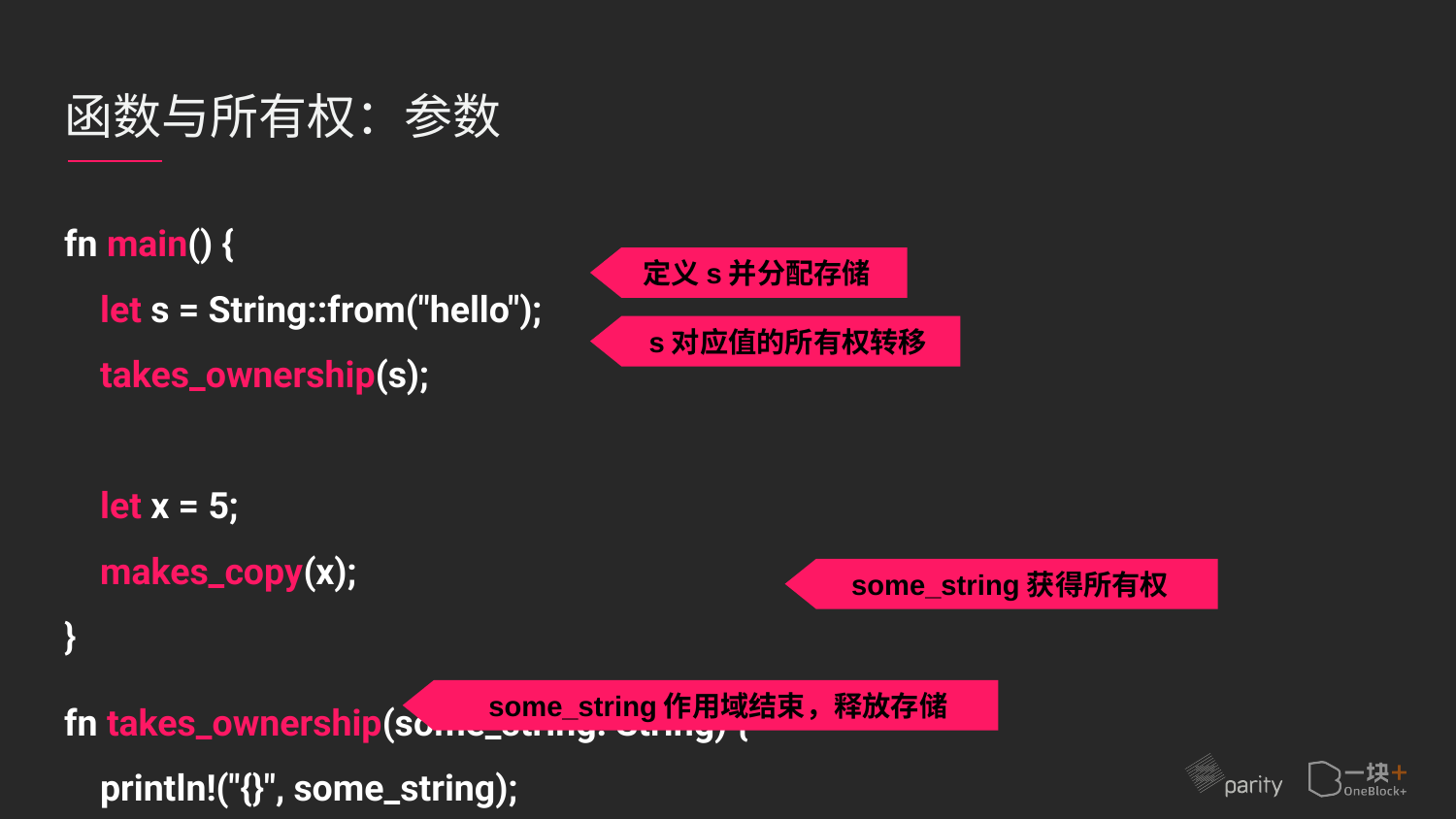

# 函数与所有权：参数
fn main() {
    let s = String::from("hello");
    takes_ownership(s);

    let x = 5;
    makes_copy(x);
}
fn takes_ownership(some_string: String) {
    println!("{}", some_string);
}

定义s并分配存储
s对应值的所有权转移
some_string获得所有权
some_string作用域结束，释放存储